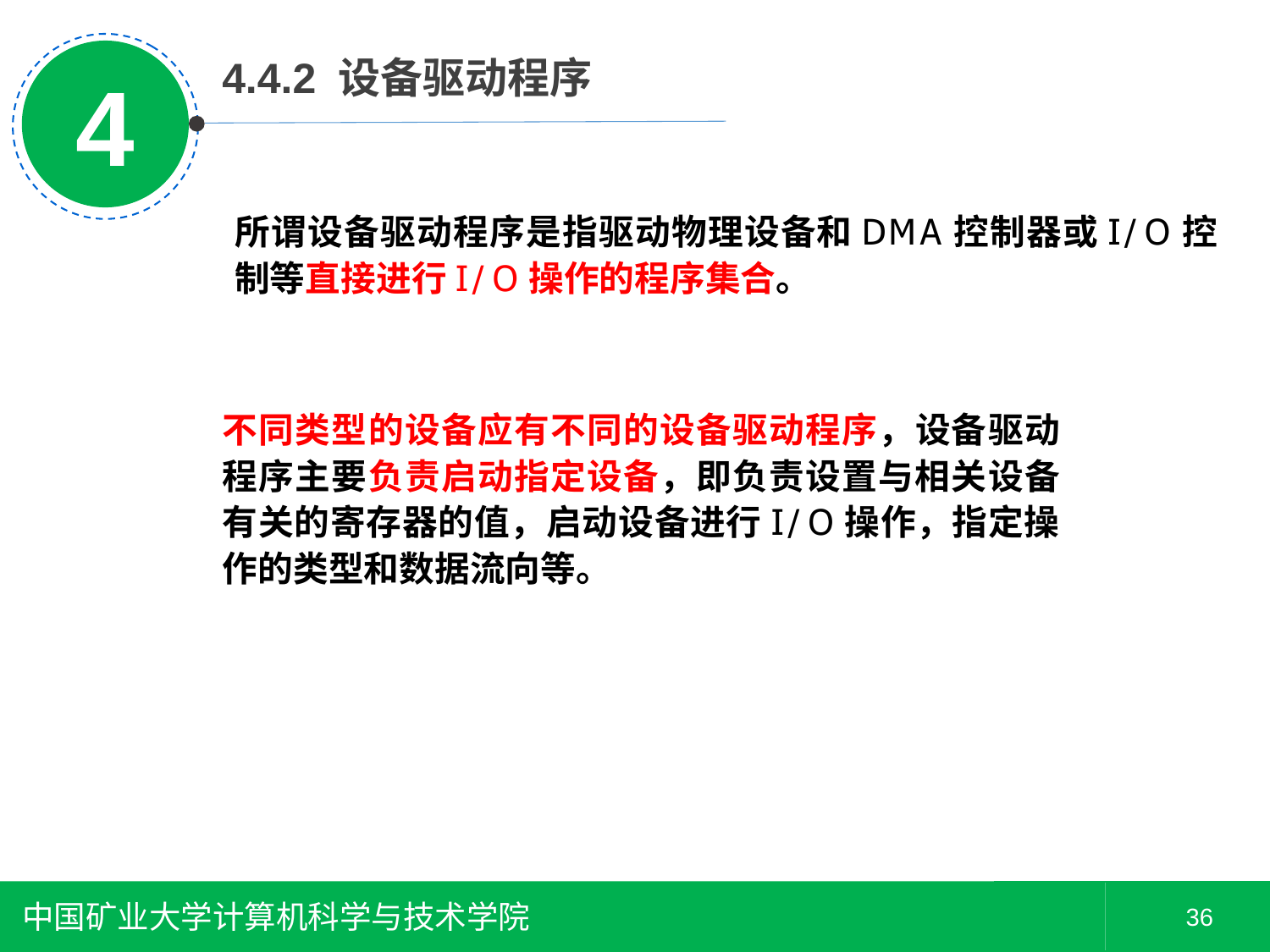

4
  4.4.2 设备驱动程序

所谓设备驱动程序是指驱动物理设备和DMA控制器或I/O控制等直接进行I/O操作的程序集合。
不同类型的设备应有不同的设备驱动程序，设备驱动程序主要负责启动指定设备，即负责设置与相关设备有关的寄存器的值，启动设备进行I/O操作，指定操作的类型和数据流向等。